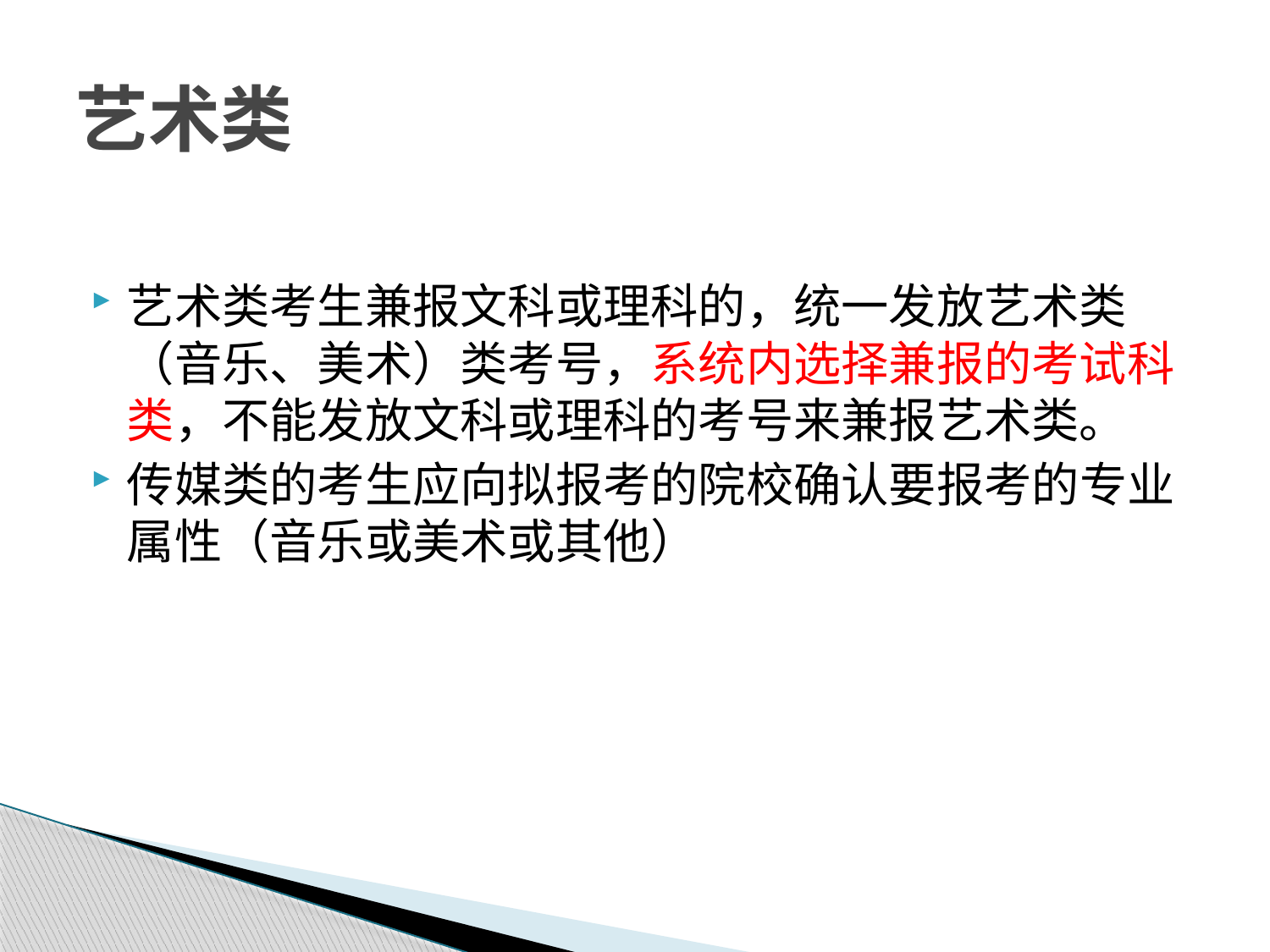

# 艺术类

艺术类考生兼报文科或理科的，统一发放艺术类（音乐、美术）类考号，系统内选择兼报的考试科类，不能发放文科或理科的考号来兼报艺术类。
传媒类的考生应向拟报考的院校确认要报考的专业属性（音乐或美术或其他）